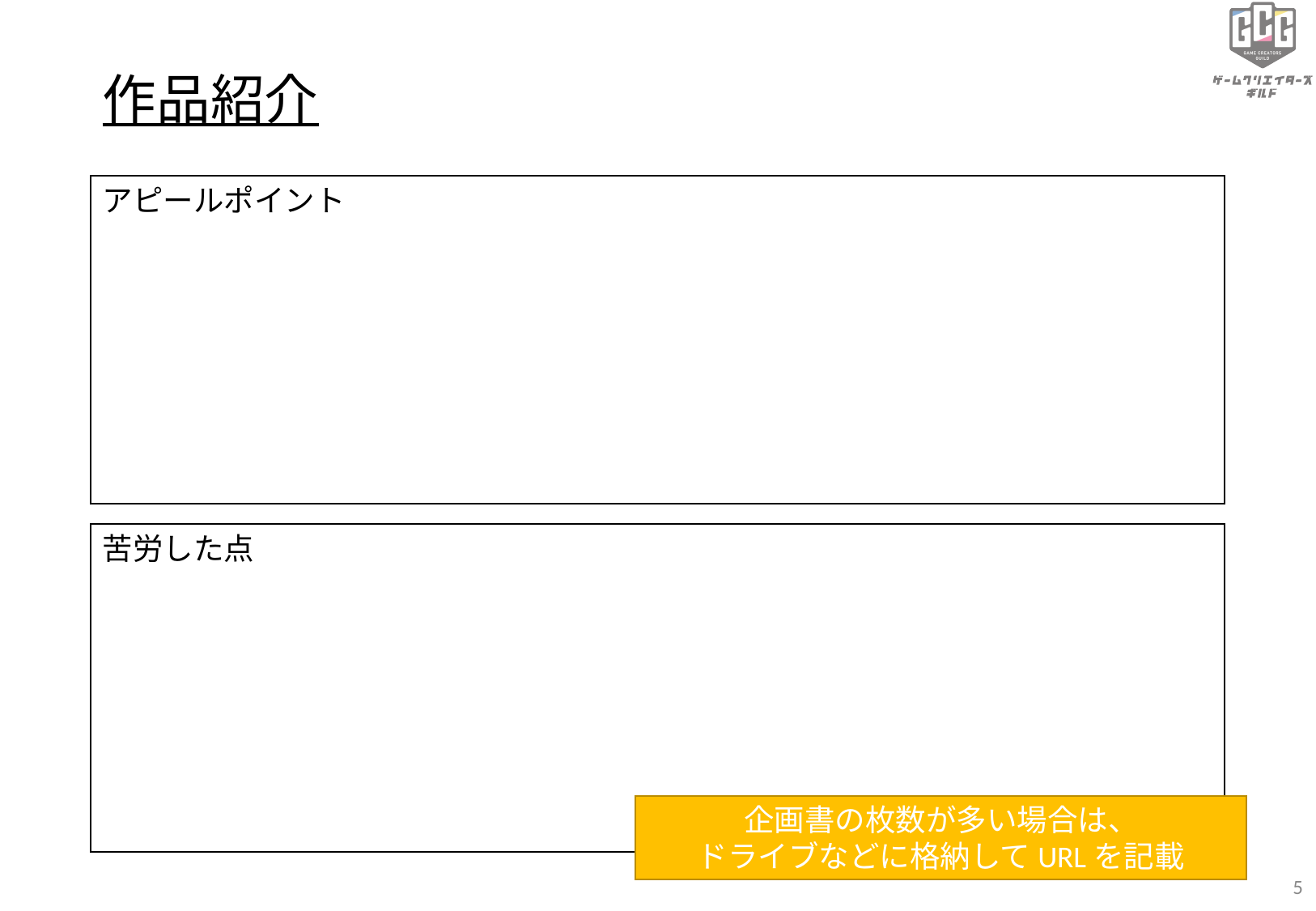

# 作品紹介
アピールポイント
苦労した点
企画書の枚数が多い場合は、
ドライブなどに格納してURLを記載
5